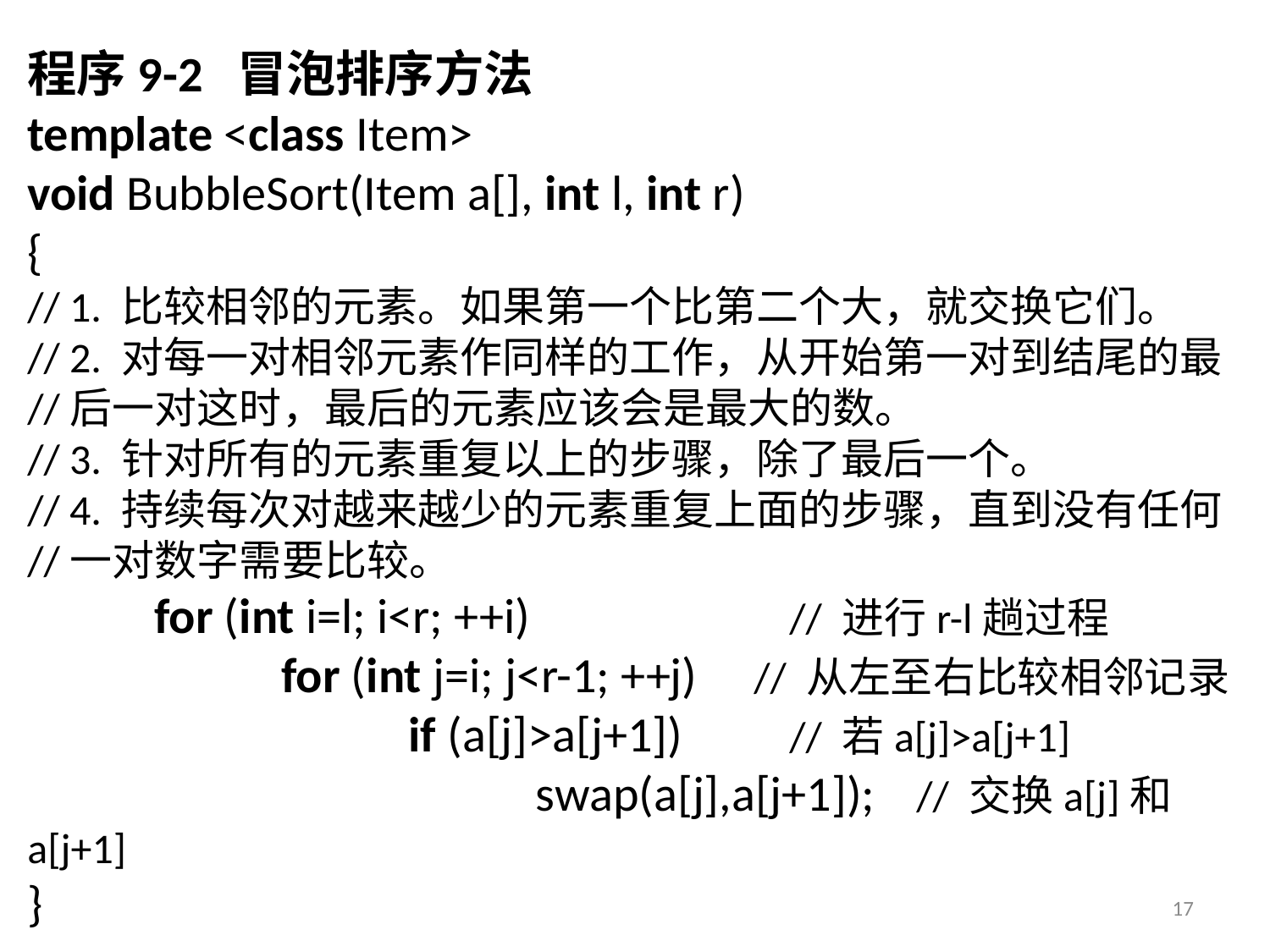

程序9-2  冒泡排序方法
template <class Item>
void BubbleSort(Item a[], int l, int r)
{
// 1. 比较相邻的元素。如果第一个比第二个大，就交换它们。
// 2. 对每一对相邻元素作同样的工作，从开始第一对到结尾的最//后一对这时，最后的元素应该会是最大的数。
// 3. 针对所有的元素重复以上的步骤，除了最后一个。
// 4. 持续每次对越来越少的元素重复上面的步骤，直到没有任何//一对数字需要比较。
	for (int i=l; i<r; ++i)			// 进行r-l趟过程
		for (int j=i; j<r-1; ++j)     // 从左至右比较相邻记录
			if (a[j]>a[j+1])	// 若a[j]>a[j+1]
				swap(a[j],a[j+1]);	// 交换a[j]和a[j+1]
}
17